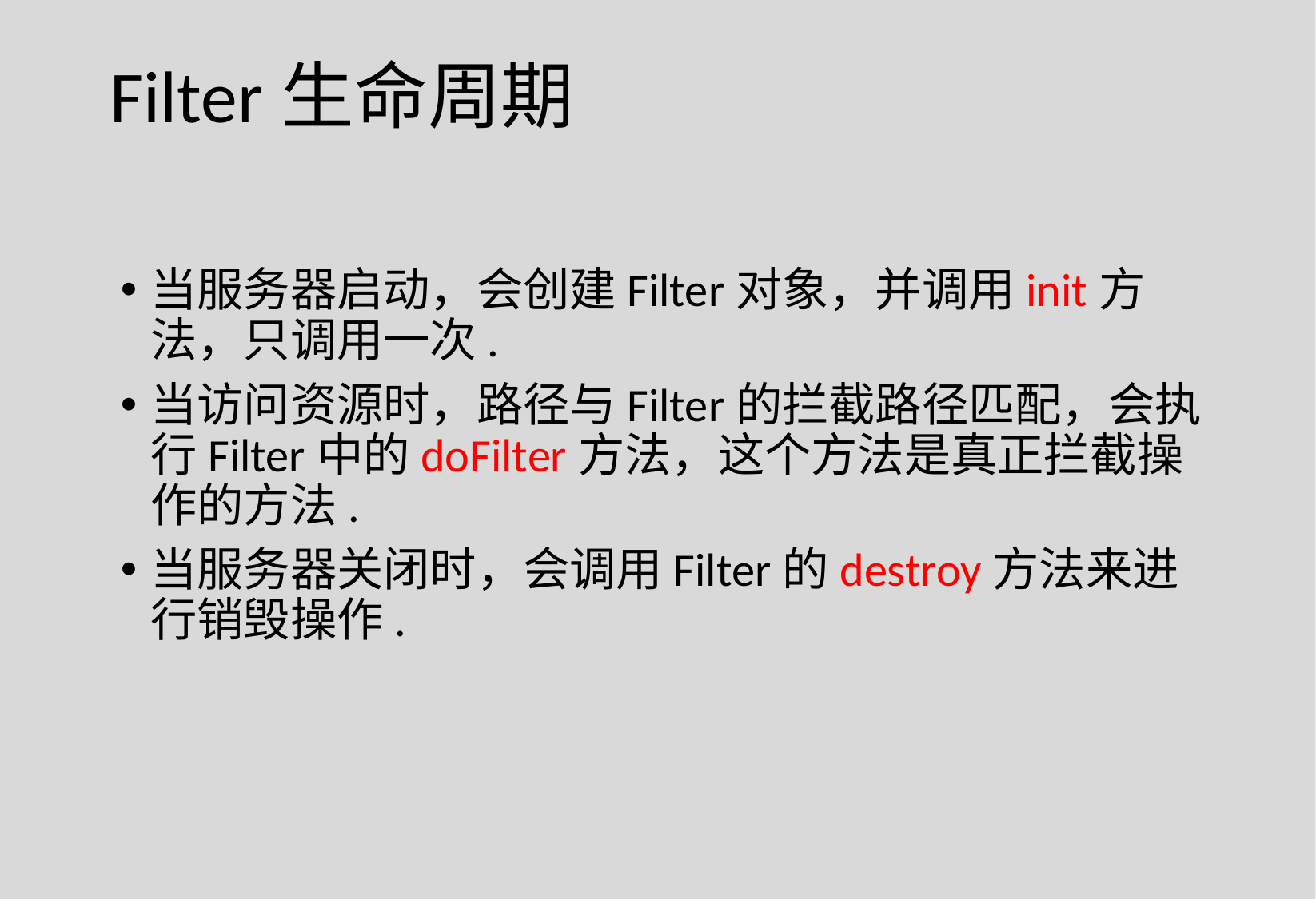

# Filter生命周期
当服务器启动，会创建Filter对象，并调用init方法，只调用一次.
当访问资源时，路径与Filter的拦截路径匹配，会执行Filter中的doFilter方法，这个方法是真正拦截操作的方法.
当服务器关闭时，会调用Filter的destroy方法来进行销毁操作.